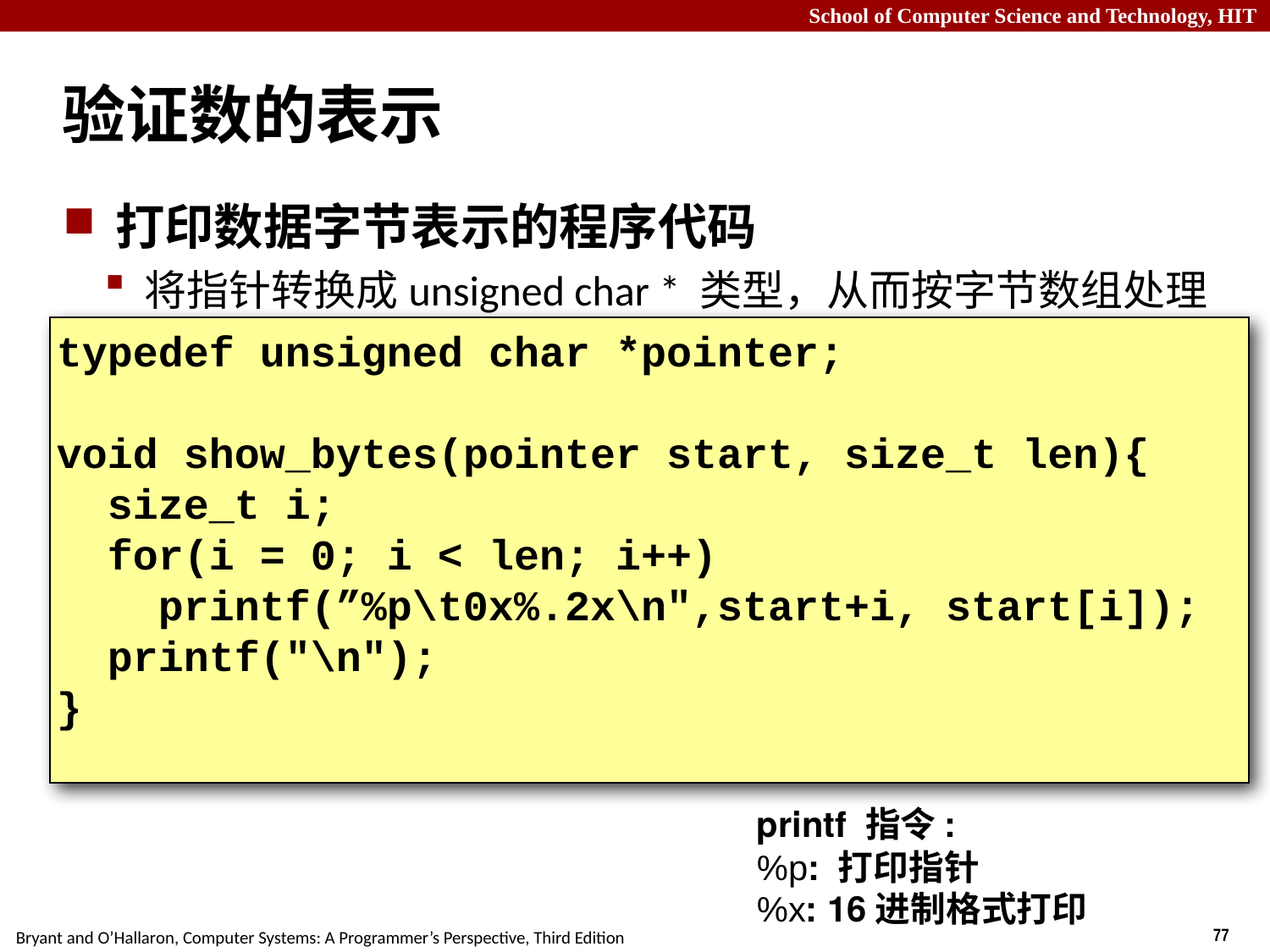

# 验证数的表示
打印数据字节表示的程序代码
将指针转换成unsigned char * 类型，从而按字节数组处理
typedef unsigned char *pointer;

void show_bytes(pointer start, size_t len){
  size_t i;
  for(i = 0; i < len; i++)
    printf(”%p\t0x%.2x\n",start+i, start[i]);
  printf("\n");
}
printf 指令:
%p: 打印指针
%x: 16进制格式打印